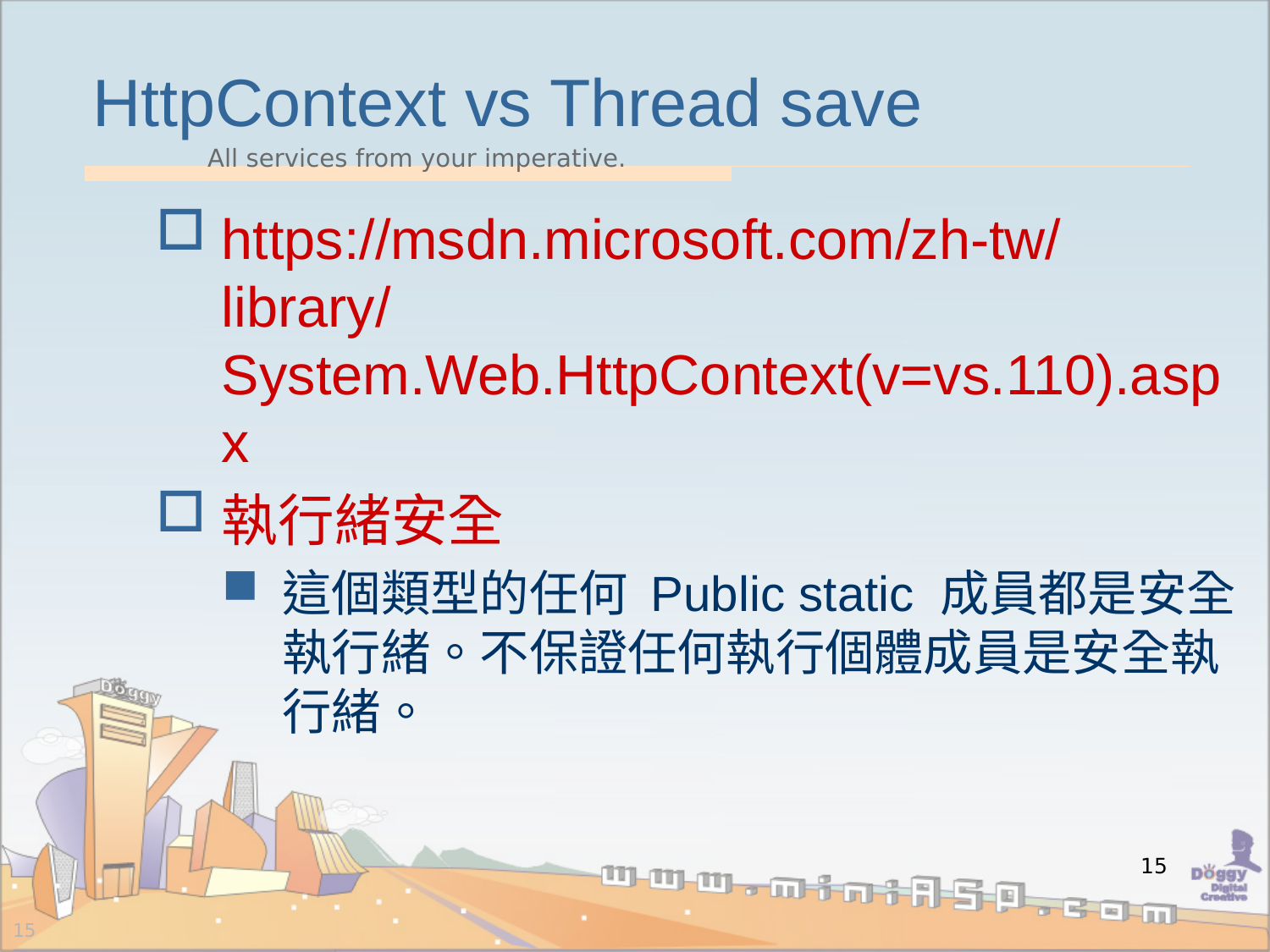

# HttpContext vs Thread save
https://msdn.microsoft.com/zh-tw/library/System.Web.HttpContext(v=vs.110).aspx
執行緒安全
這個類型的任何 Public static 成員都是安全執行緒。不保證任何執行個體成員是安全執行緒。
15